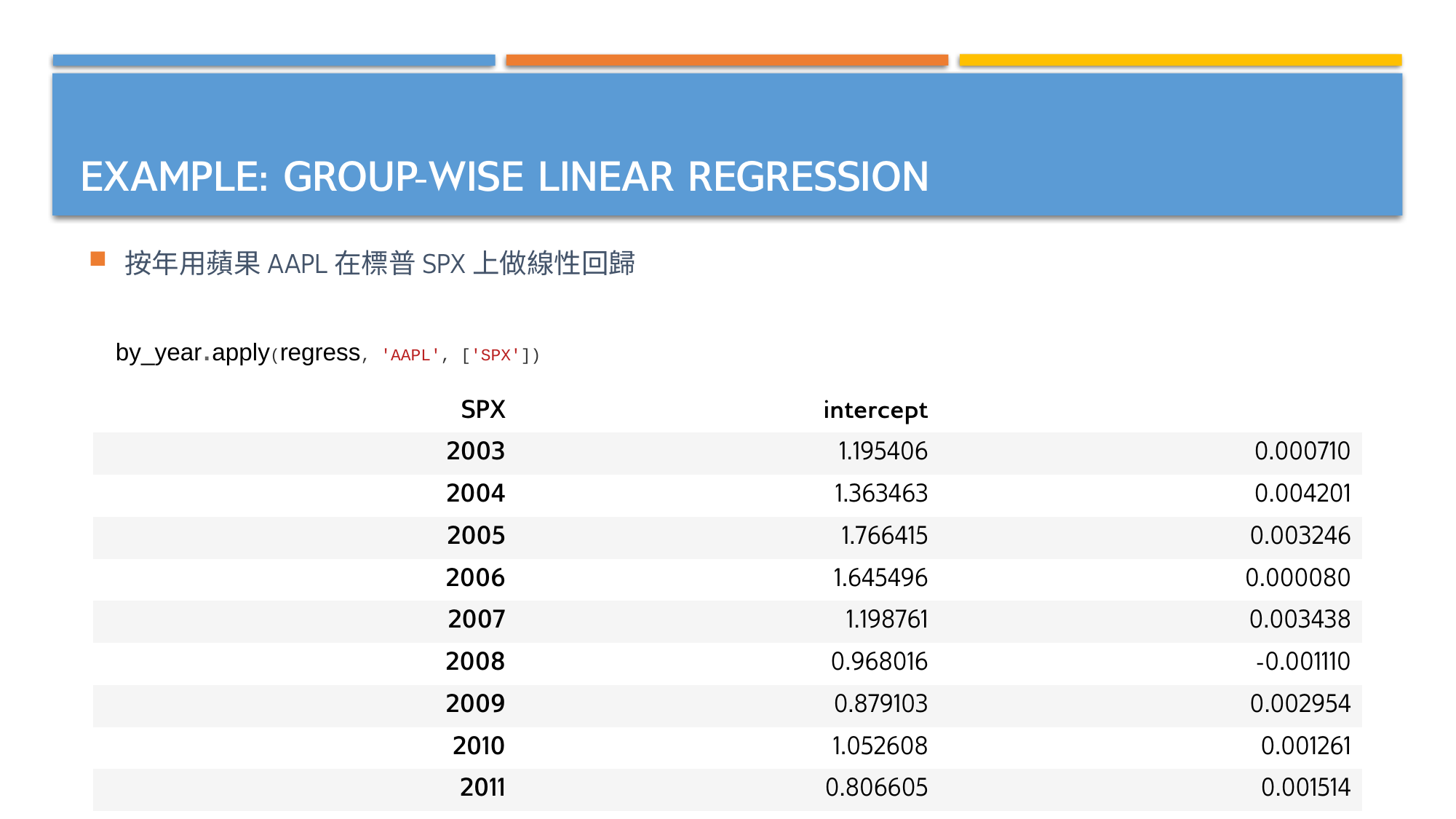

按年用蘋果AAPL在標普SPX上做線性回歸
# Example: Group-Wise Linear Regression
by_year.apply(regress, 'AAPL', ['SPX'])
| SPX | intercept |  |
| --- | --- | --- |
| 2003 | 1.195406 | 0.000710 |
| 2004 | 1.363463 | 0.004201 |
| 2005 | 1.766415 | 0.003246 |
| 2006 | 1.645496 | 0.000080 |
| 2007 | 1.198761 | 0.003438 |
| 2008 | 0.968016 | -0.001110 |
| 2009 | 0.879103 | 0.002954 |
| 2010 | 1.052608 | 0.001261 |
| 2011 | 0.806605 | 0.001514 |